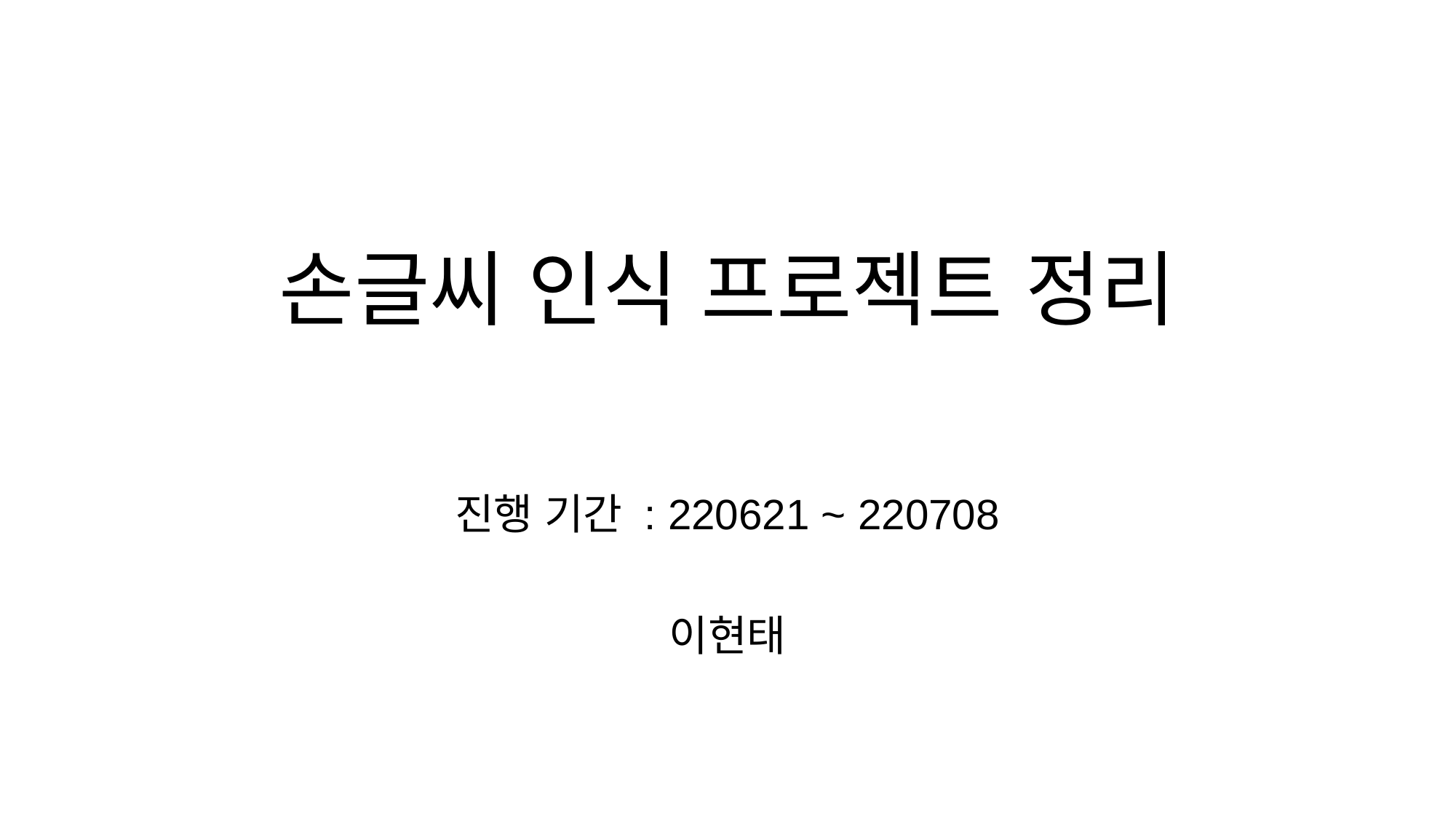

# 손글씨 인식 프로젝트 정리
진행 기간 : 220621 ~ 220708

이현태